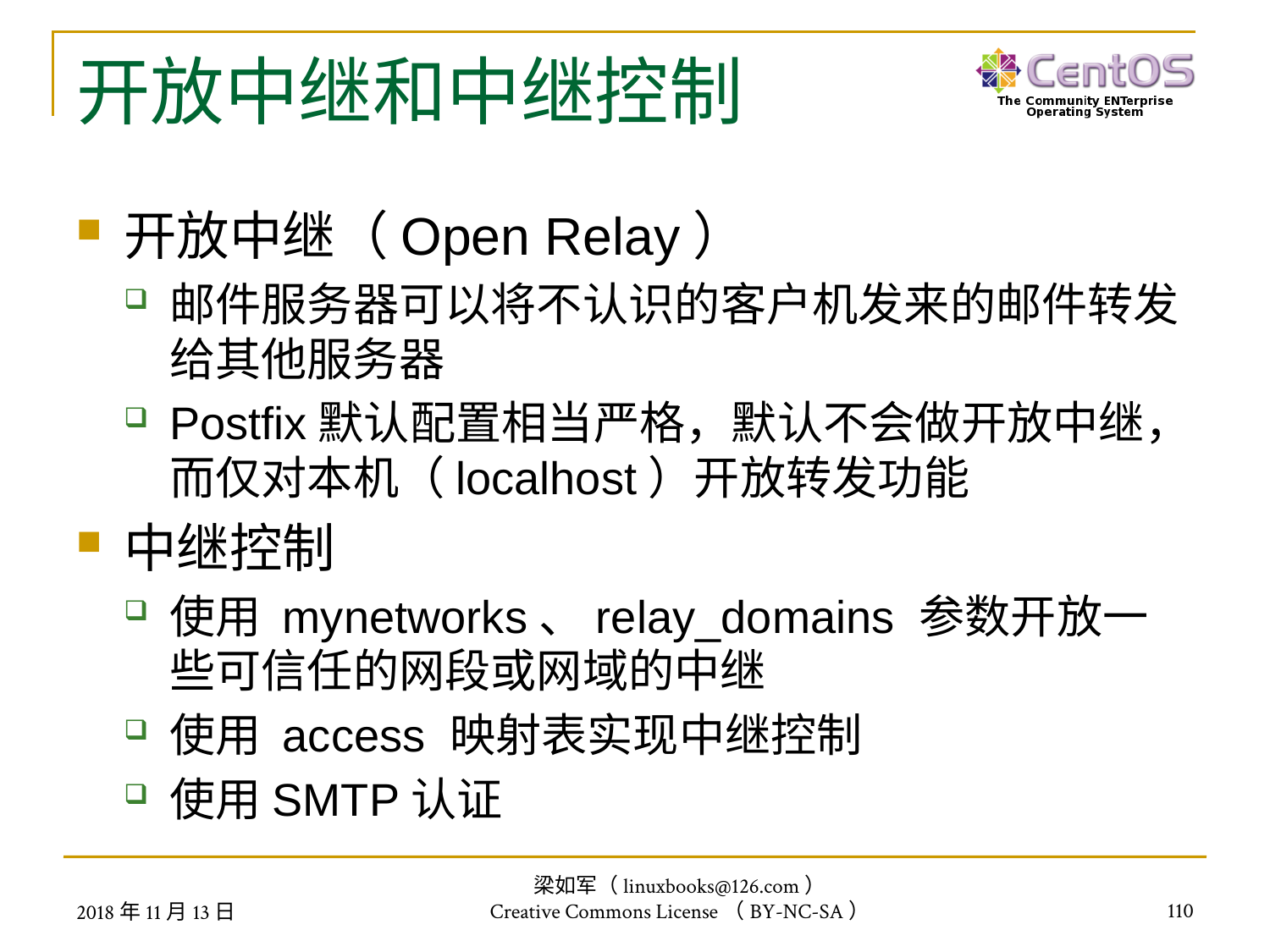

# 开放中继和中继控制
开放中继（Open Relay）
邮件服务器可以将不认识的客户机发来的邮件转发给其他服务器
Postfix默认配置相当严格，默认不会做开放中继，而仅对本机（localhost）开放转发功能
中继控制
使用 mynetworks、relay_domains 参数开放一些可信任的网段或网域的中继
使用 access 映射表实现中继控制
使用SMTP认证
梁如军（linuxbooks@126.com）
Creative Commons License（BY-NC-SA）
2018年11月13日
110